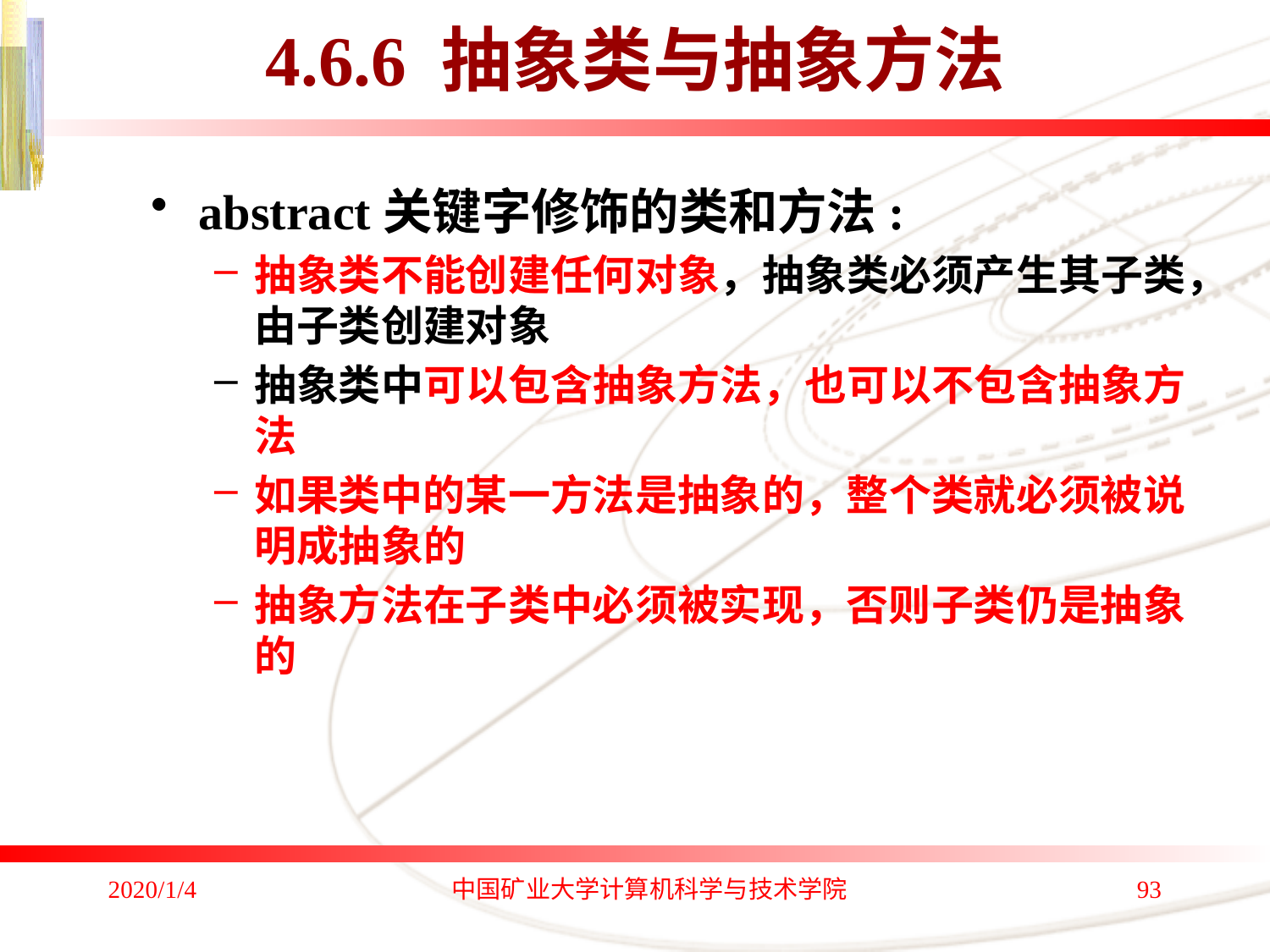

# 4.6.6 抽象类与抽象方法
abstract关键字修饰的类和方法:
抽象类不能创建任何对象，抽象类必须产生其子类，由子类创建对象
抽象类中可以包含抽象方法，也可以不包含抽象方法
如果类中的某一方法是抽象的，整个类就必须被说明成抽象的
抽象方法在子类中必须被实现，否则子类仍是抽象的
2020/1/4
中国矿业大学计算机科学与技术学院
93